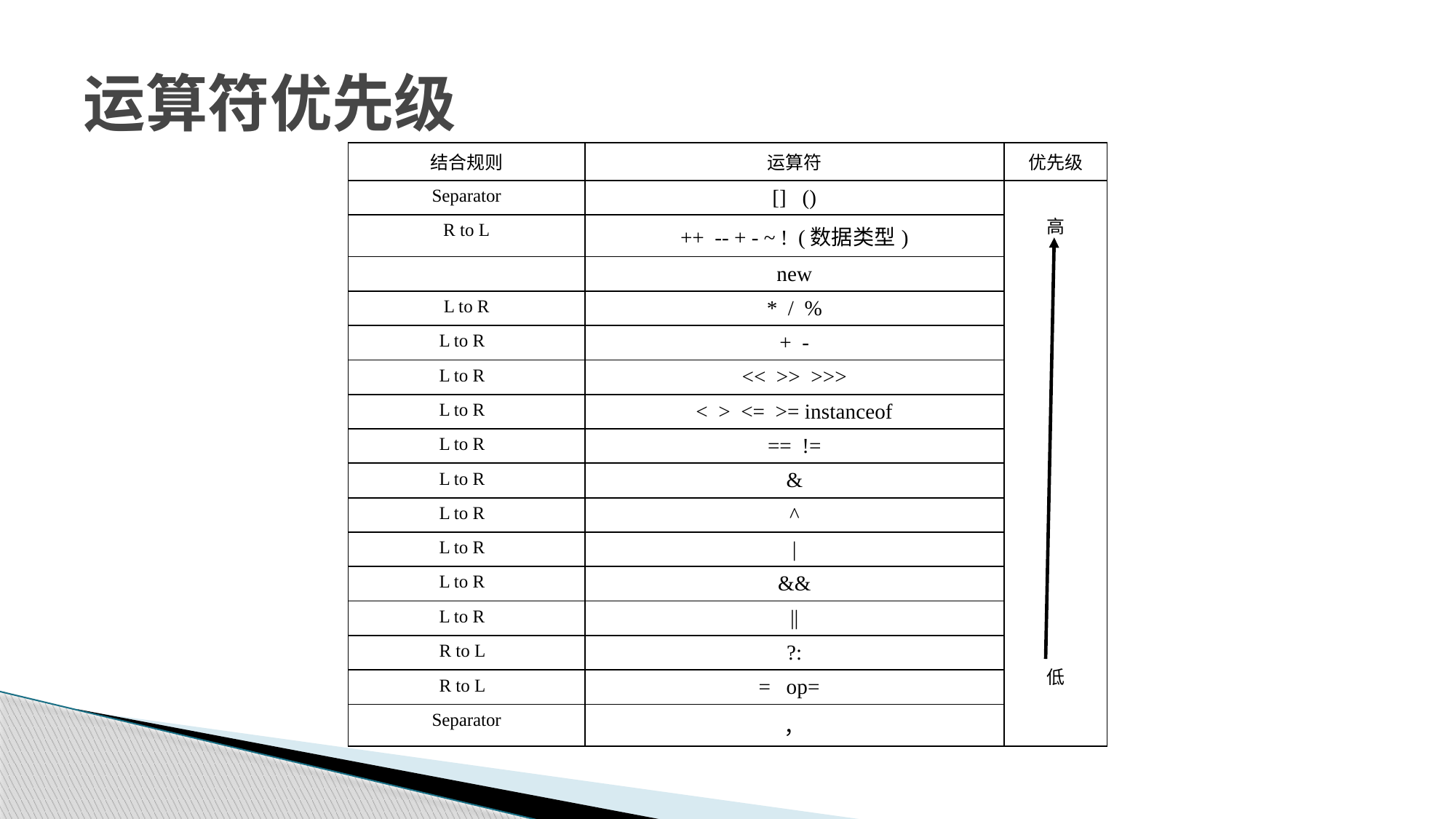

# 运算符优先级
| 结合规则 | 运算符 | 优先级 |
| --- | --- | --- |
| Separator | [] () | 高 低 |
| R to L | ++ -- + - ~ ! (数据类型) |  |
|  | new |  |
| L to R | \* / % |  |
| L to R | + - |  |
| L to R | << >> >>> |  |
| L to R | < > <= >= instanceof |  |
| L to R | == != |  |
| L to R | & |  |
| L to R | ^ |  |
| L to R | | |  |
| L to R | && |  |
| L to R | || |  |
| R to L | ?: |  |
| R to L | = op= |  |
| Separator | ， |  |